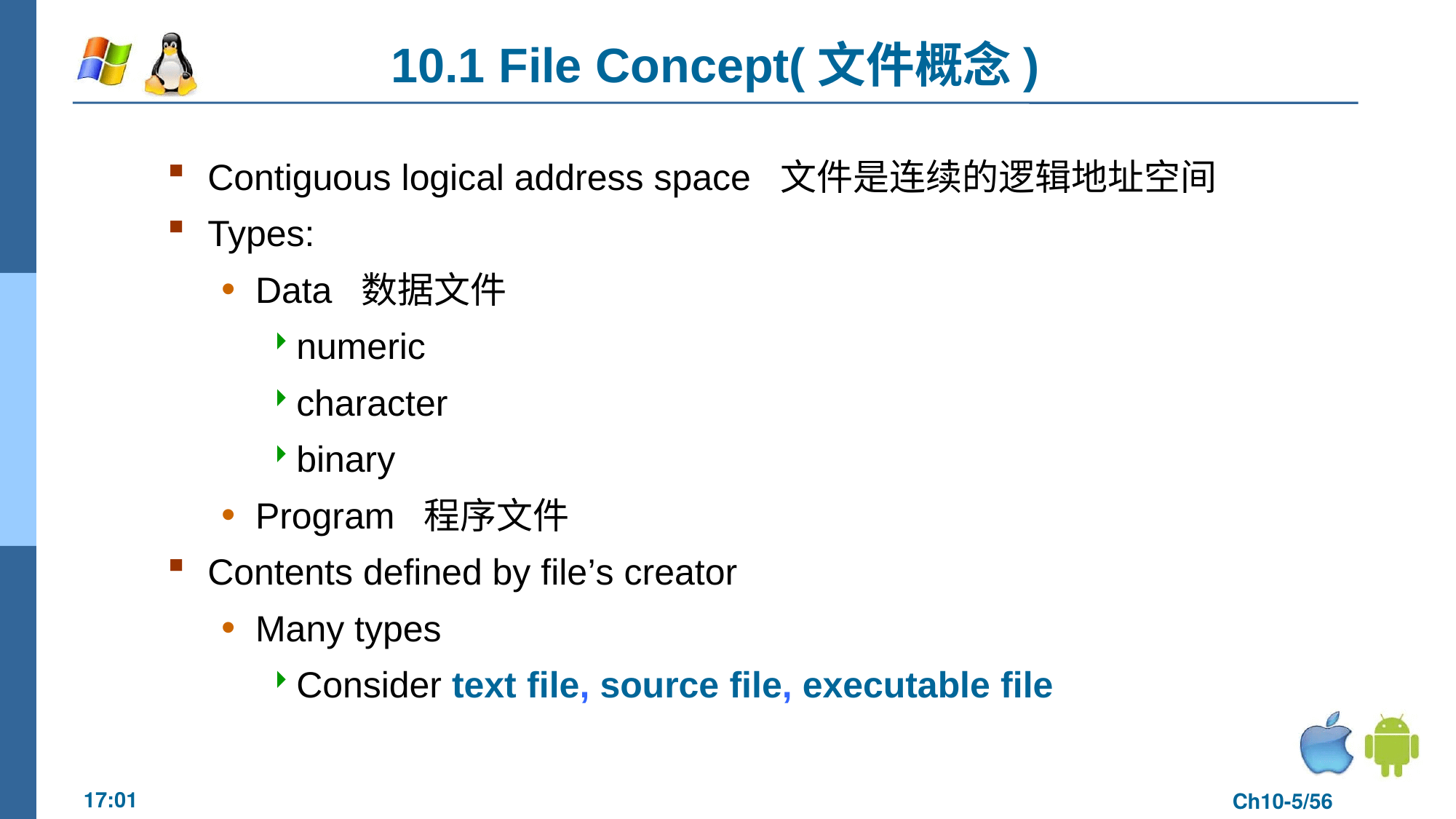

# 10.1 File Concept(文件概念)
Contiguous logical address space  文件是连续的逻辑地址空间
Types:
Data  数据文件
numeric
character
binary
Program  程序文件
Contents defined by file’s creator
Many types
Consider text file, source file, executable file